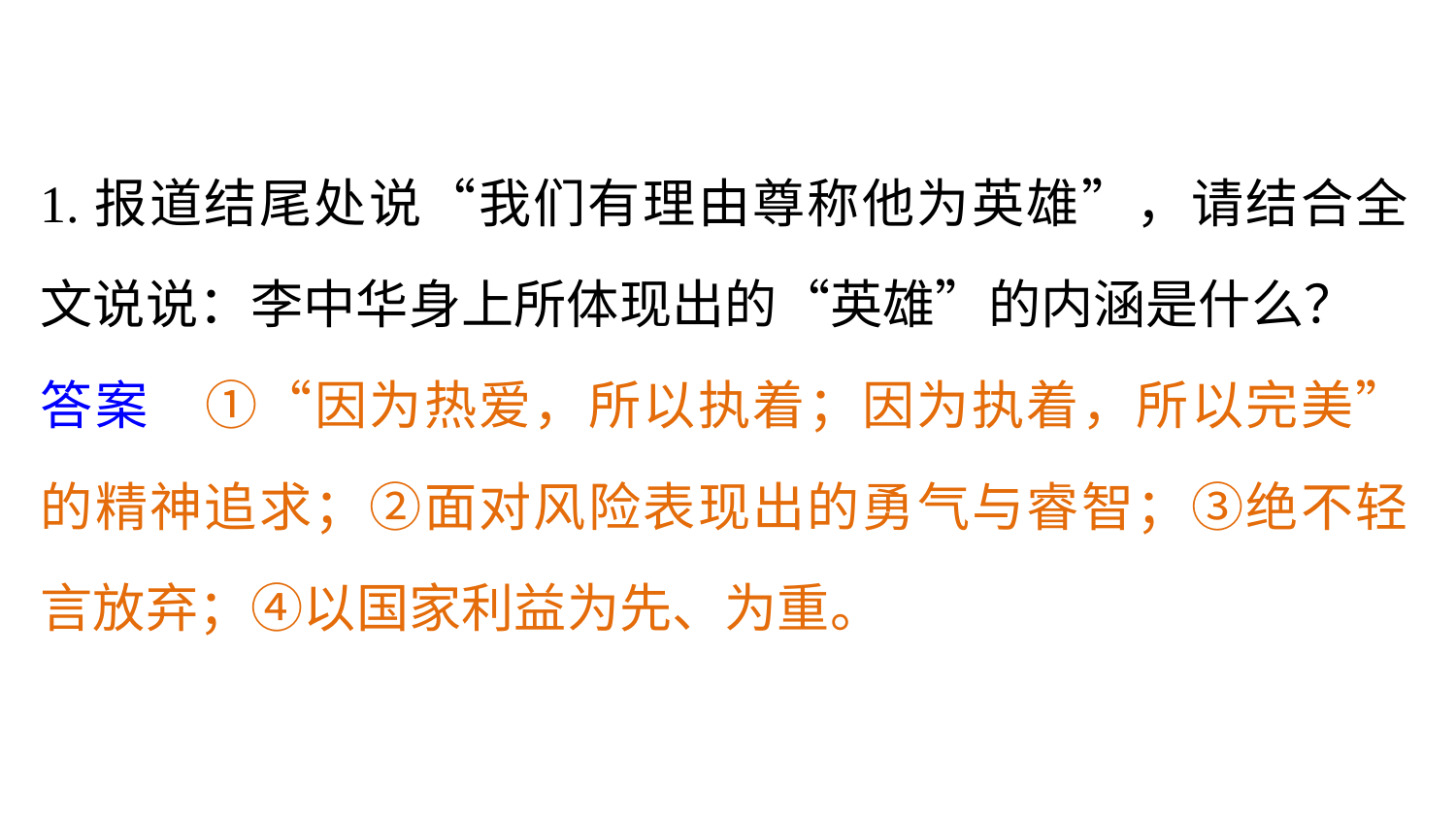

1.报道结尾处说“我们有理由尊称他为英雄”，请结合全文说说：李中华身上所体现出的“英雄”的内涵是什么？
答案　①“因为热爱，所以执着；因为执着，所以完美”的精神追求；②面对风险表现出的勇气与睿智；③绝不轻言放弃；④以国家利益为先、为重。